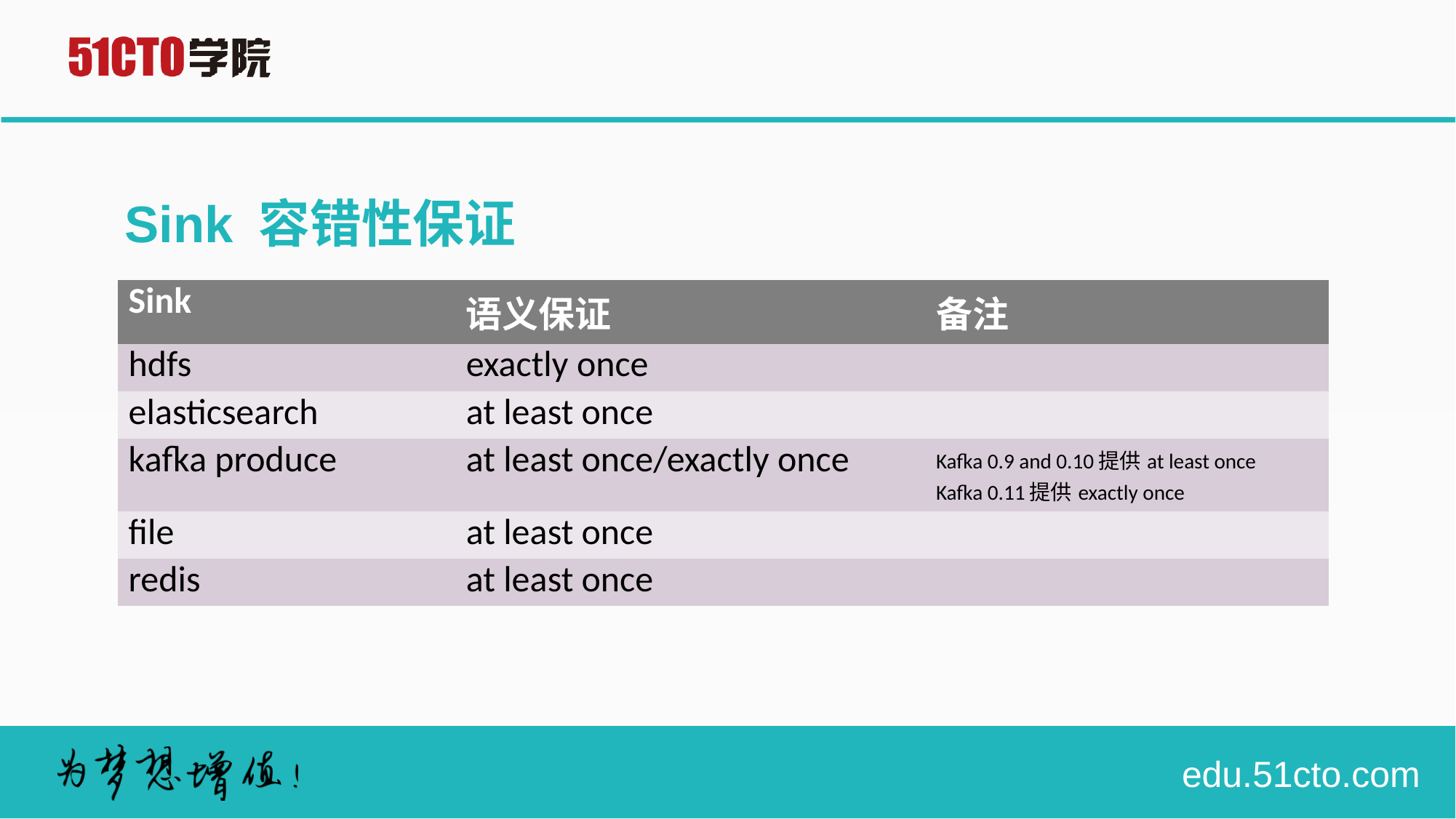

# Sink 容错性保证
| Sink | 语义保证 | 备注 |
| --- | --- | --- |
| hdfs | exactly once |  |
| elasticsearch | at least once |  |
| kafka produce | at least once/exactly once | Kafka 0.9 and 0.10提供at least once Kafka 0.11提供exactly once |
| file | at least once |  |
| redis | at least once |  |